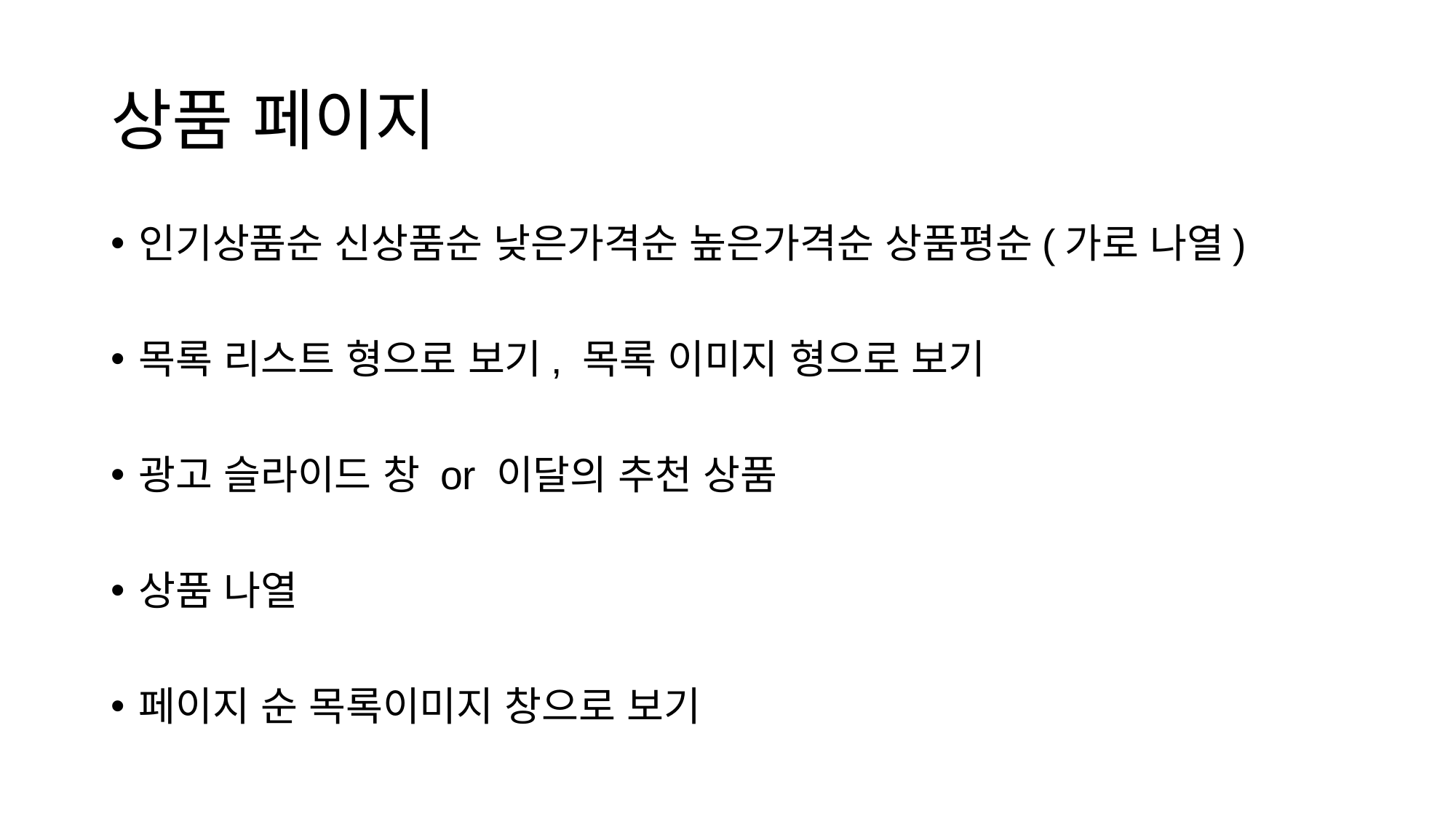

# 상품 페이지
인기상품순 신상품순 낮은가격순 높은가격순 상품평순(가로 나열)

목록 리스트 형으로 보기, 목록 이미지 형으로 보기

광고 슬라이드 창 or 이달의 추천 상품

상품 나열

페이지 순 목록이미지 창으로 보기